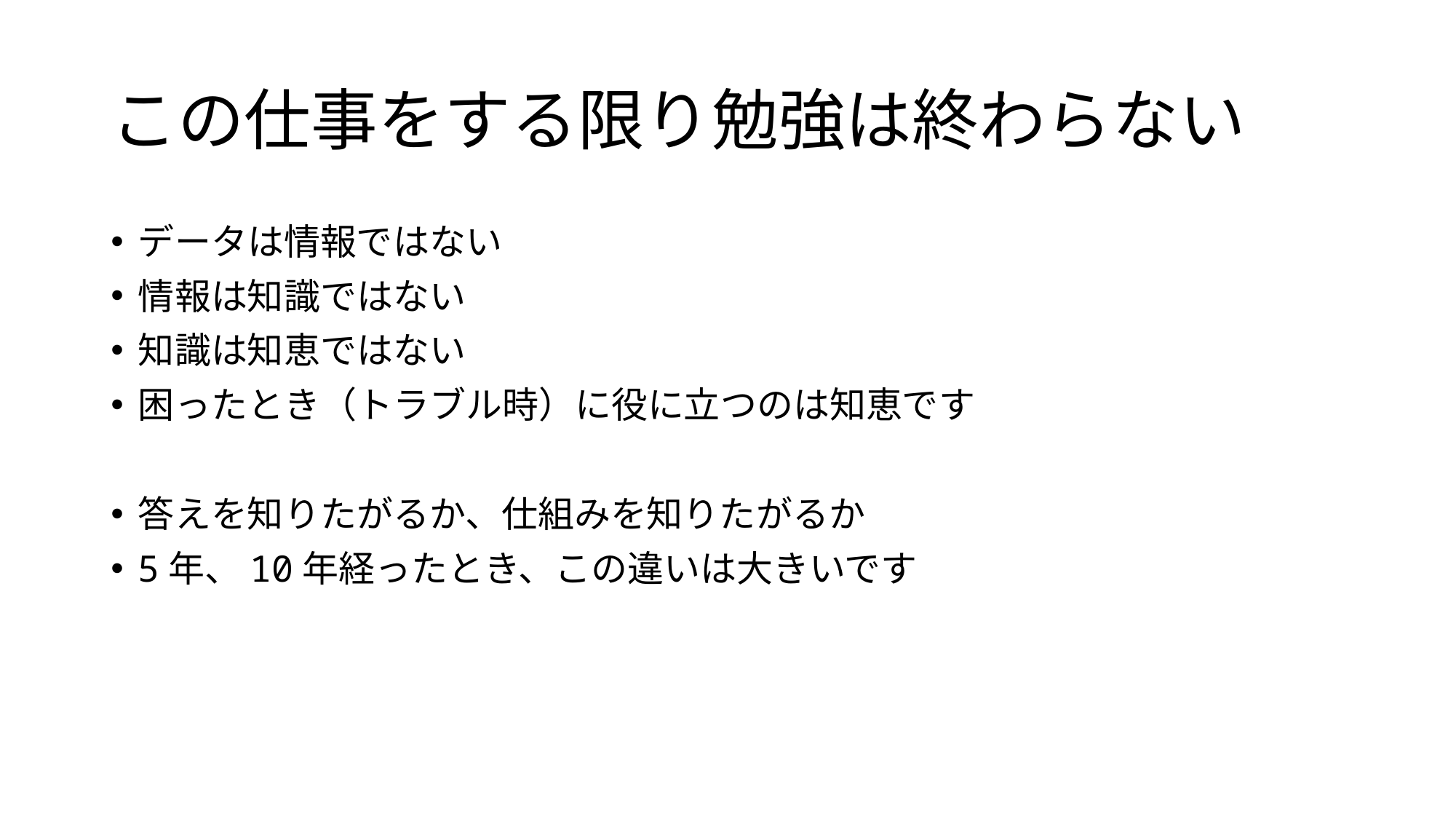

# この仕事をする限り勉強は終わらない
データは情報ではない
情報は知識ではない
知識は知恵ではない
困ったとき（トラブル時）に役に立つのは知恵です

答えを知りたがるか、仕組みを知りたがるか
5年、10年経ったとき、この違いは大きいです